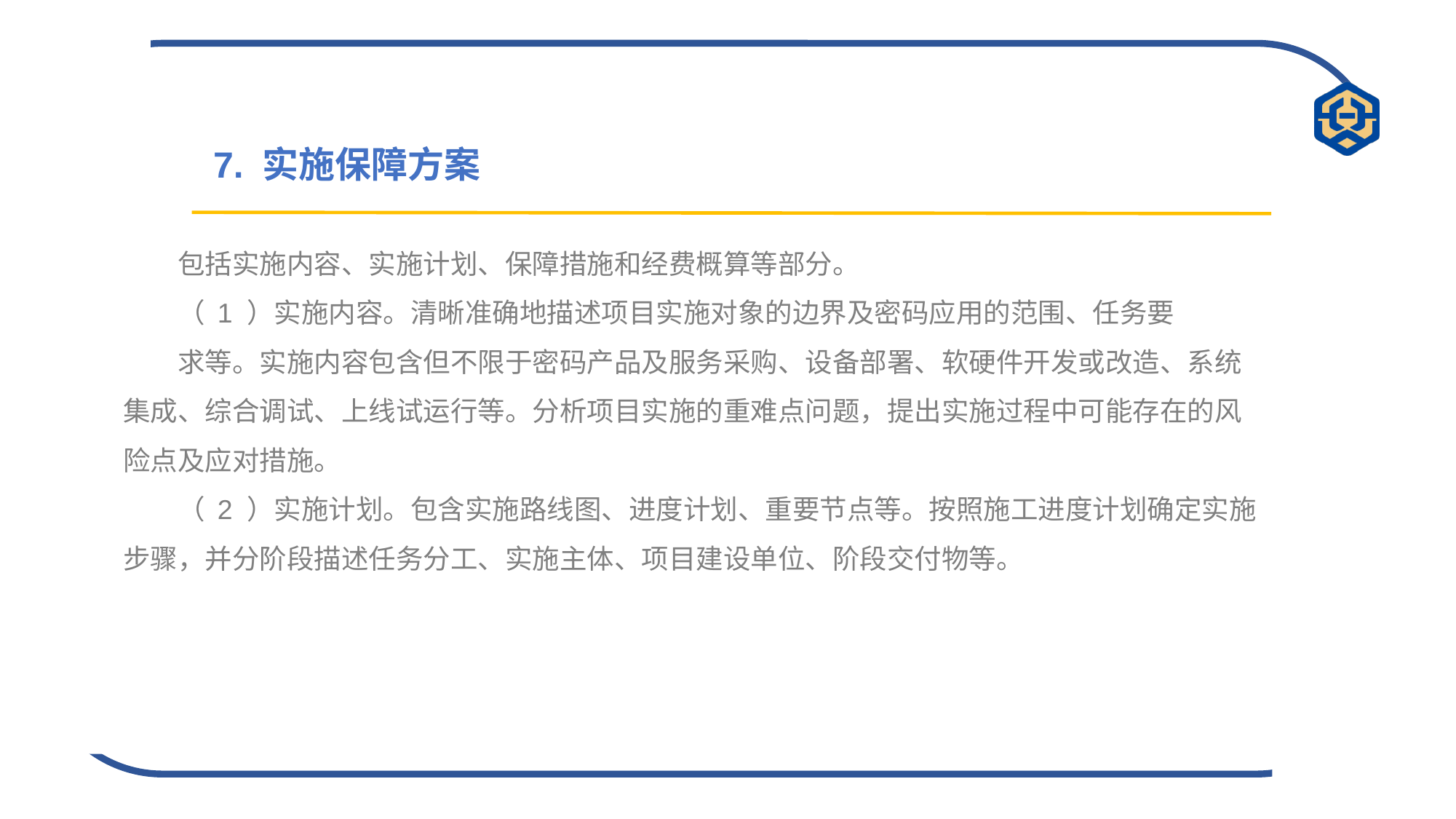

7. 实施保障方案
包括实施内容、实施计划、保障措施和经费概算等部分。
（ 1 ）实施内容。清晰准确地描述项目实施对象的边界及密码应用的范围、任务要
求等。实施内容包含但不限于密码产品及服务采购、设备部署、软硬件开发或改造、系统集成、综合调试、上线试运行等。分析项目实施的重难点问题，提出实施过程中可能存在的风险点及应对措施。
（ 2 ）实施计划。包含实施路线图、进度计划、重要节点等。按照施工进度计划确定实施步骤，并分阶段描述任务分工、实施主体、项目建设单位、阶段交付物等。